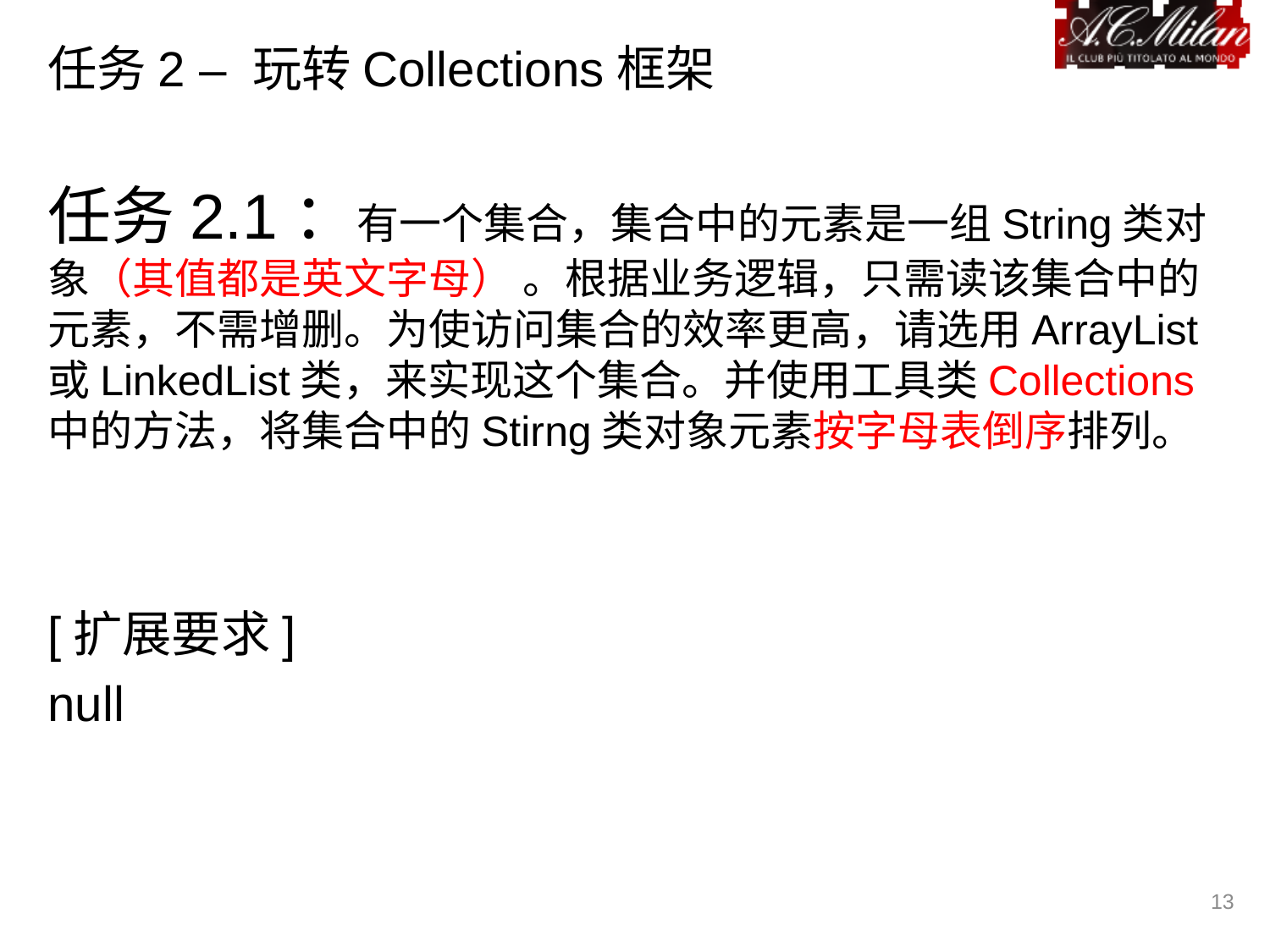

# 任务2 – 玩转Collections框架
任务2.1：有一个集合，集合中的元素是一组String类对象（其值都是英文字母） 。根据业务逻辑，只需读该集合中的元素，不需增删。为使访问集合的效率更高，请选用ArrayList或LinkedList类，来实现这个集合。并使用工具类Collections中的方法，将集合中的Stirng类对象元素按字母表倒序排列。

[扩展要求]
null
13